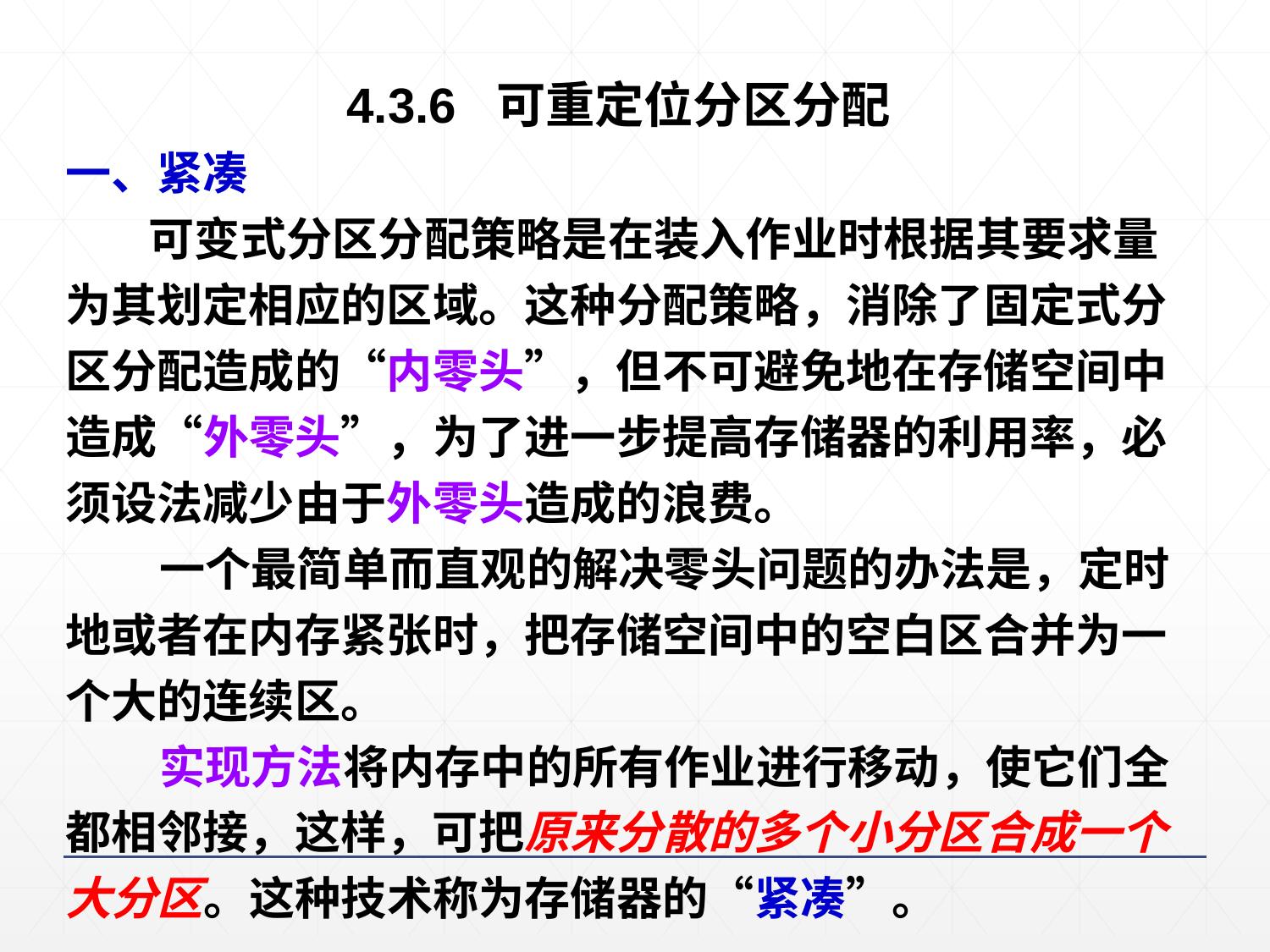

4.3.6  可重定位分区分配
一、紧凑
       可变式分区分配策略是在装入作业时根据其要求量为其划定相应的区域。这种分配策略，消除了固定式分区分配造成的“内零头”，但不可避免地在存储空间中造成“外零头”，为了进一步提高存储器的利用率，必须设法减少由于外零头造成的浪费。
        一个最简单而直观的解决零头问题的办法是，定时地或者在内存紧张时，把存储空间中的空白区合并为一个大的连续区。
        实现方法将内存中的所有作业进行移动，使它们全都相邻接，这样，可把原来分散的多个小分区合成一个大分区。这种技术称为存储器的“紧凑”。